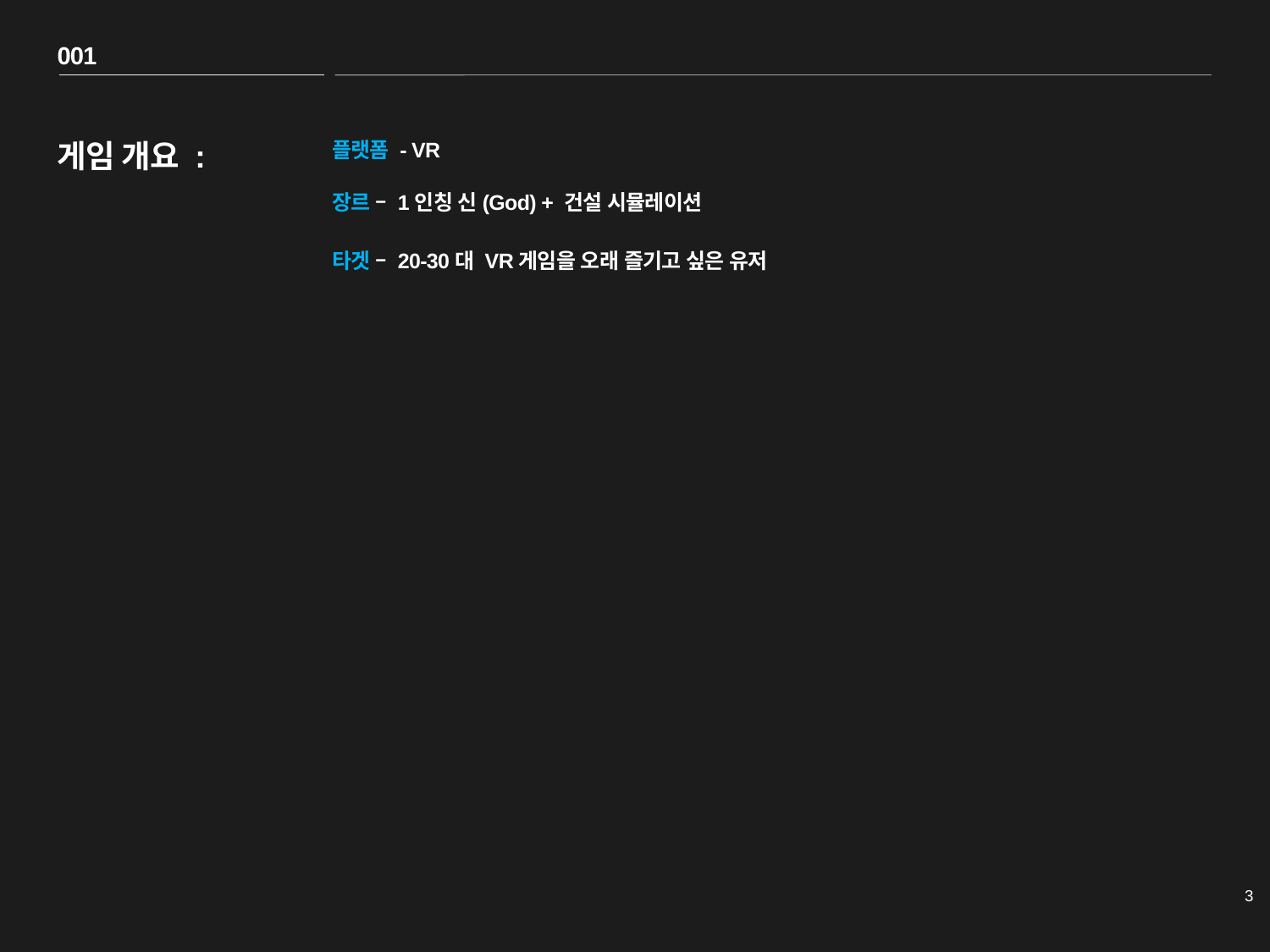

001
# 게임 개요 :
플랫폼 - VR
장르 – 1인칭 신(God) + 건설 시뮬레이션
타겟 – 20-30대 VR게임을 오래 즐기고 싶은 유저
3